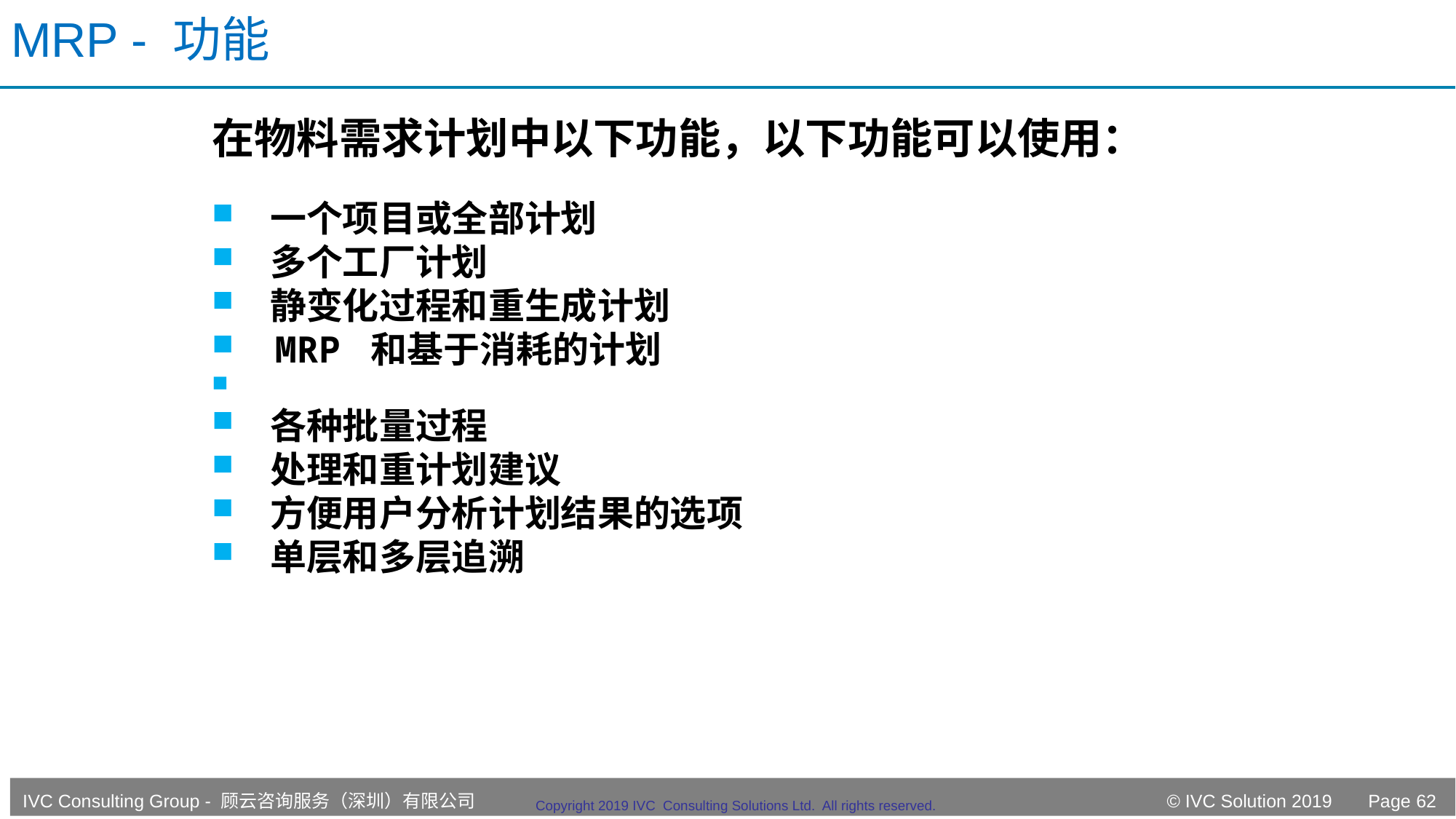

# MRP - 功能
在物料需求计划中以下功能，以下功能可以使用：

 一个项目或全部计划
 多个工厂计划
 静变化过程和重生成计划
 MRP 和基于消耗的计划

 各种批量过程
 处理和重计划建议
 方便用户分析计划结果的选项
 单层和多层追溯